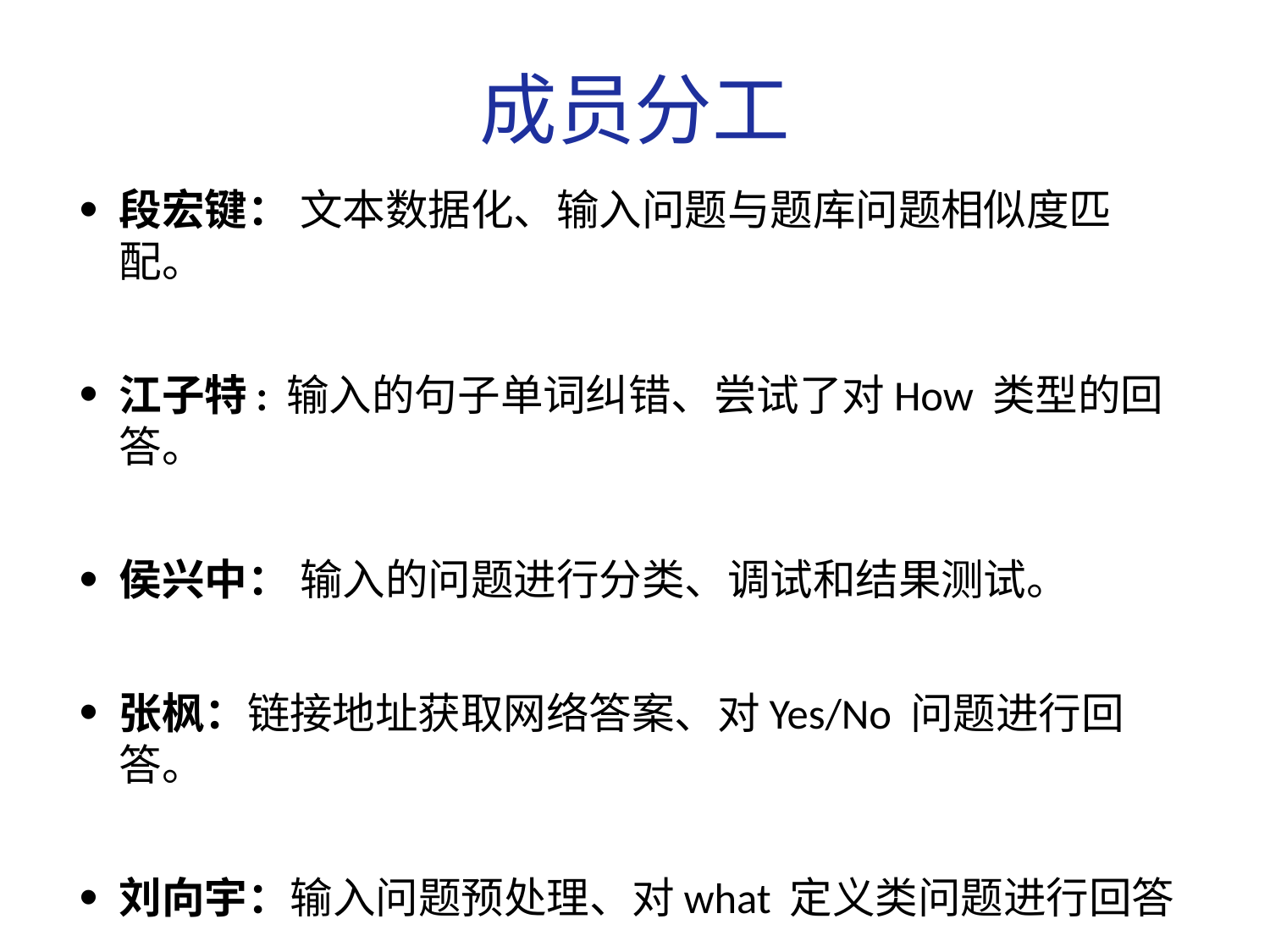

# 成员分工
段宏键： 文本数据化、输入问题与题库问题相似度匹配。

江子特: 输入的句子单词纠错、尝试了对How 类型的回答。

侯兴中： 输入的问题进行分类、调试和结果测试。

张枫：链接地址获取网络答案、对Yes/No 问题进行回答。

刘向宇：输入问题预处理、对what 定义类问题进行回答